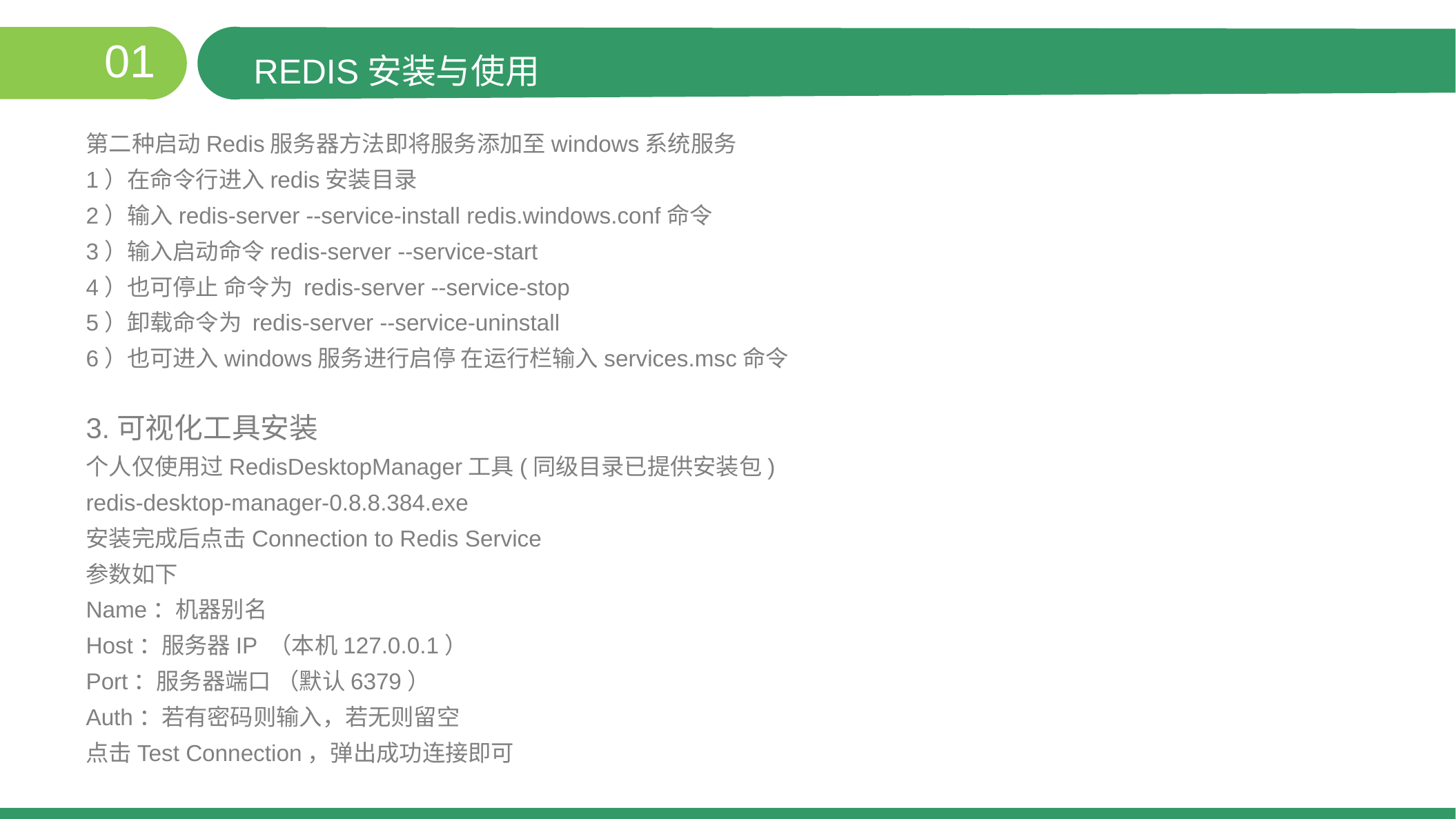

01

REDIS安装与使用

第二种启动Redis服务器方法即将服务添加至windows系统服务
1）在命令行进入redis安装目录
2）输入redis-server --service-install redis.windows.conf命令
3）输入启动命令redis-server --service-start
4）也可停止 命令为 redis-server --service-stop
5）卸载命令为 redis-server --service-uninstall
6）也可进入windows服务进行启停 在运行栏输入services.msc命令

3.可视化工具安装
个人仅使用过RedisDesktopManager工具(同级目录已提供安装包)
redis-desktop-manager-0.8.8.384.exe
安装完成后点击Connection to Redis Service
参数如下
Name：机器别名
Host：服务器IP （本机127.0.0.1）
Port：服务器端口 （默认6379）
Auth：若有密码则输入，若无则留空
点击Test Connection，弹出成功连接即可